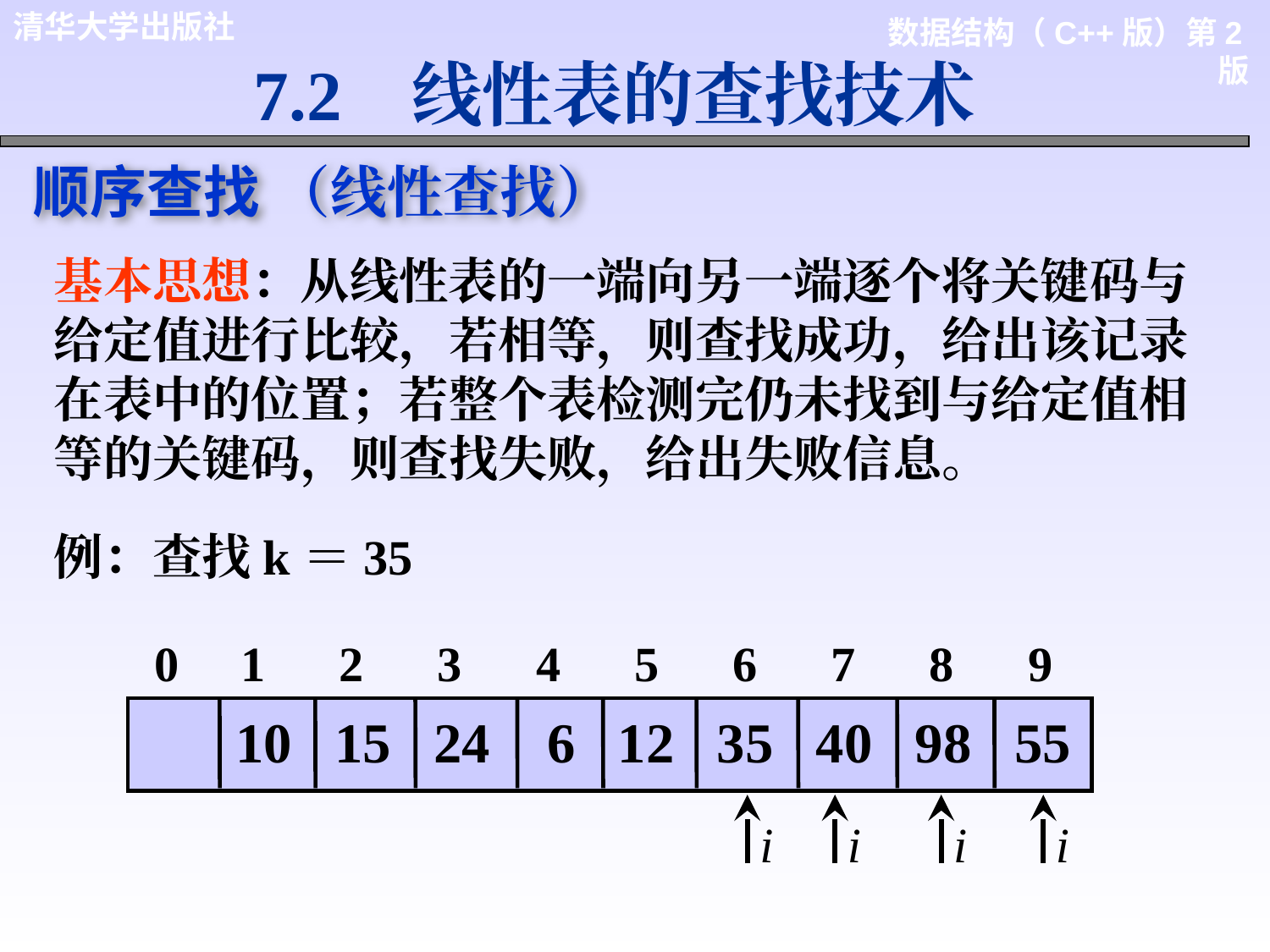

7.2   线性表的查找技术
顺序查找 （线性查找）
基本思想：从线性表的一端向另一端逐个将关键码与给定值进行比较，若相等，则查找成功，给出该记录在表中的位置；若整个表检测完仍未找到与给定值相等的关键码，则查找失败，给出失败信息。
例：查找k＝35
0     1      2      3      4      5      6      7      8      9
      10   15   24    6   12   35   40   98   55
i
i
i
i